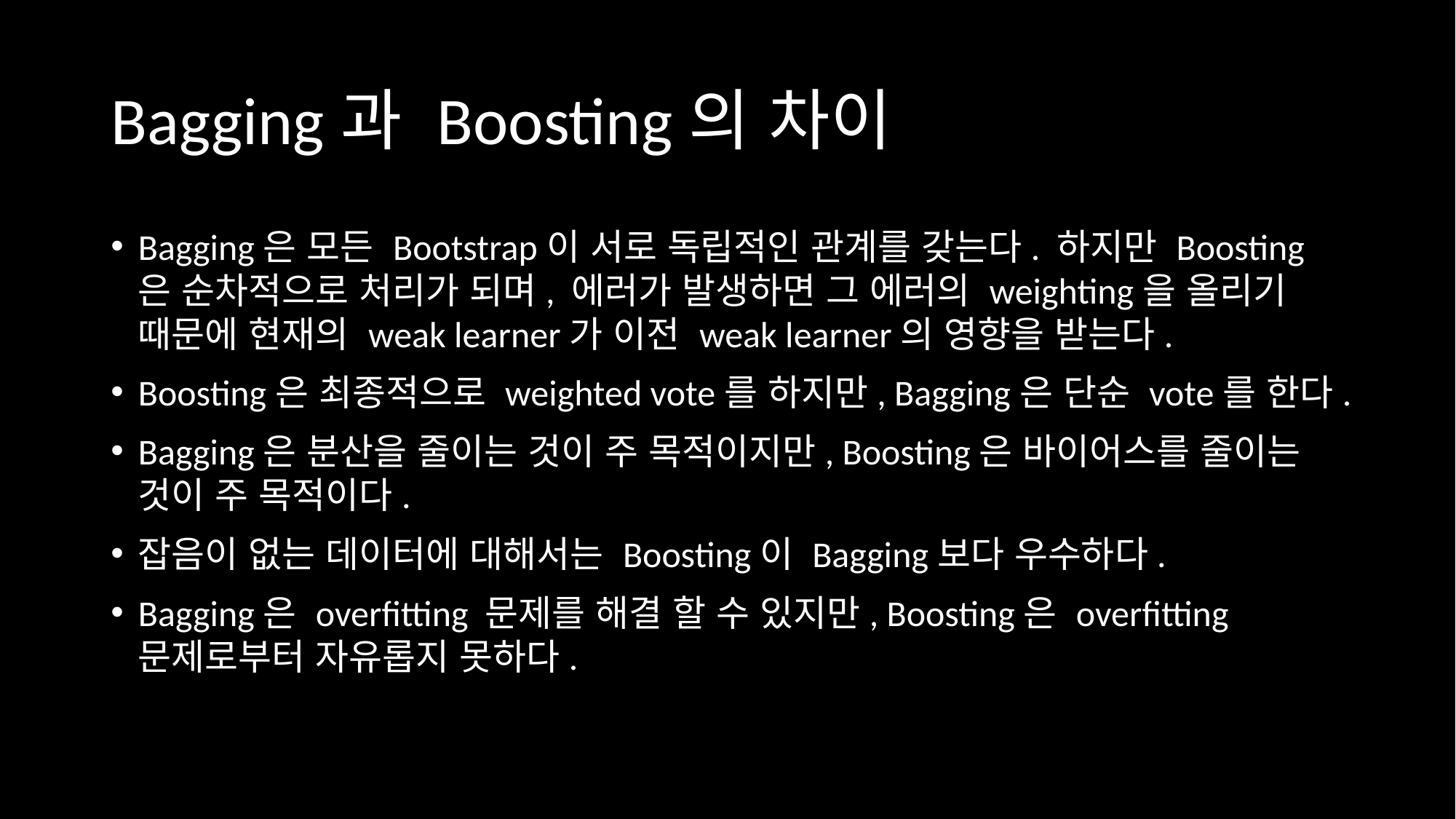

# Bagging과 Boosting의 차이
Bagging은 모든 Bootstrap이 서로 독립적인 관계를 갖는다. 하지만 Boosting은 순차적으로 처리가 되며, 에러가 발생하면 그 에러의 weighting을 올리기 때문에 현재의 weak learner가 이전 weak learner의 영향을 받는다.
Boosting은 최종적으로 weighted vote를 하지만, Bagging은 단순 vote를 한다.
Bagging은 분산을 줄이는 것이 주 목적이지만, Boosting은 바이어스를 줄이는 것이 주 목적이다.
잡음이 없는 데이터에 대해서는 Boosting이 Bagging보다 우수하다.
Bagging은 overfitting 문제를 해결 할 수 있지만, Boosting은 overfitting 문제로부터 자유롭지 못하다.